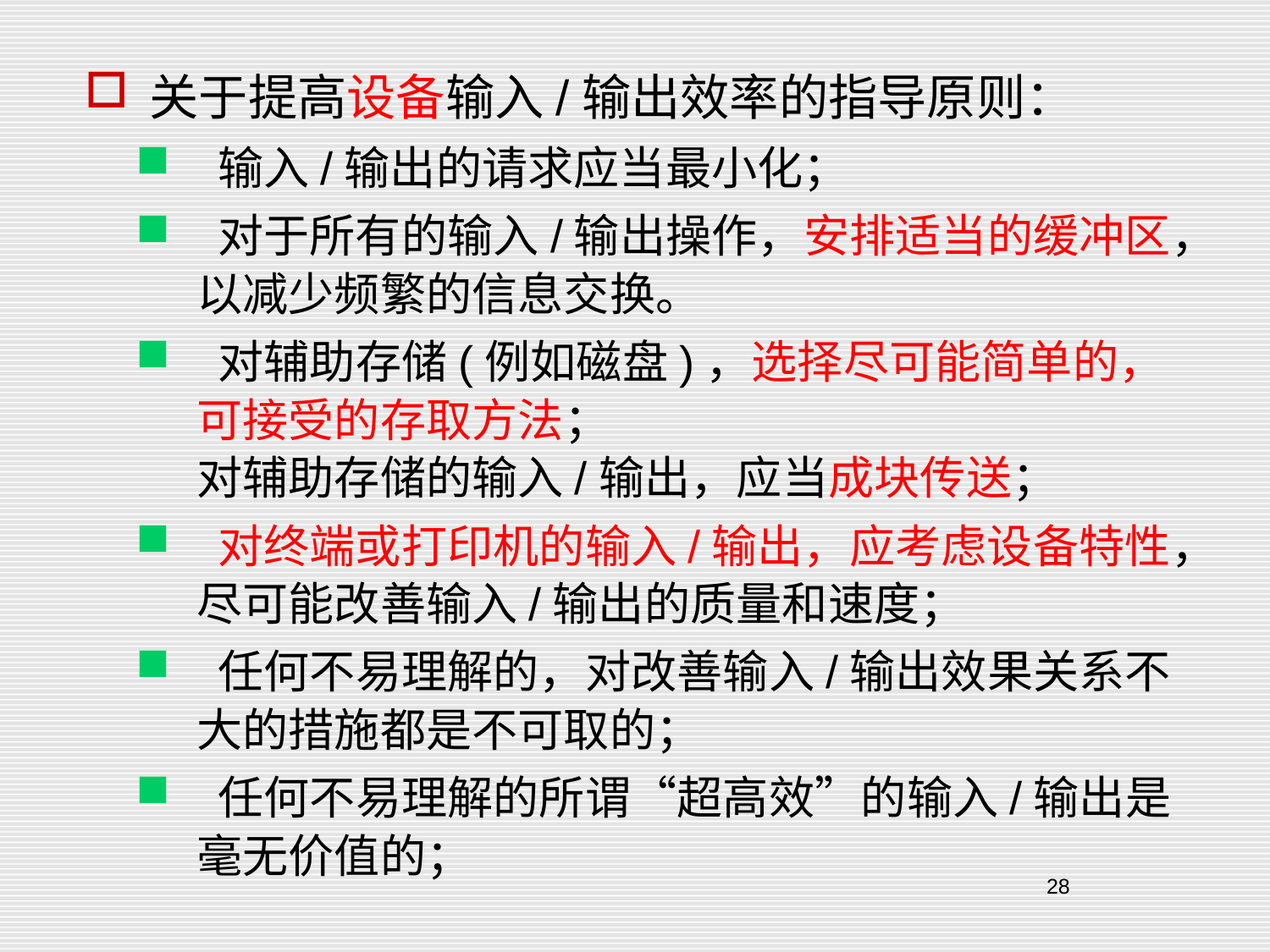

关于提高设备输入/输出效率的指导原则：
 输入/输出的请求应当最小化；
 对于所有的输入/输出操作，安排适当的缓冲区，以减少频繁的信息交换。
 对辅助存储(例如磁盘)，选择尽可能简单的，可接受的存取方法；
对辅助存储的输入/输出，应当成块传送；
 对终端或打印机的输入/输出，应考虑设备特性，尽可能改善输入/输出的质量和速度；
 任何不易理解的，对改善输入/输出效果关系不大的措施都是不可取的；
 任何不易理解的所谓“超高效”的输入/输出是毫无价值的；
28